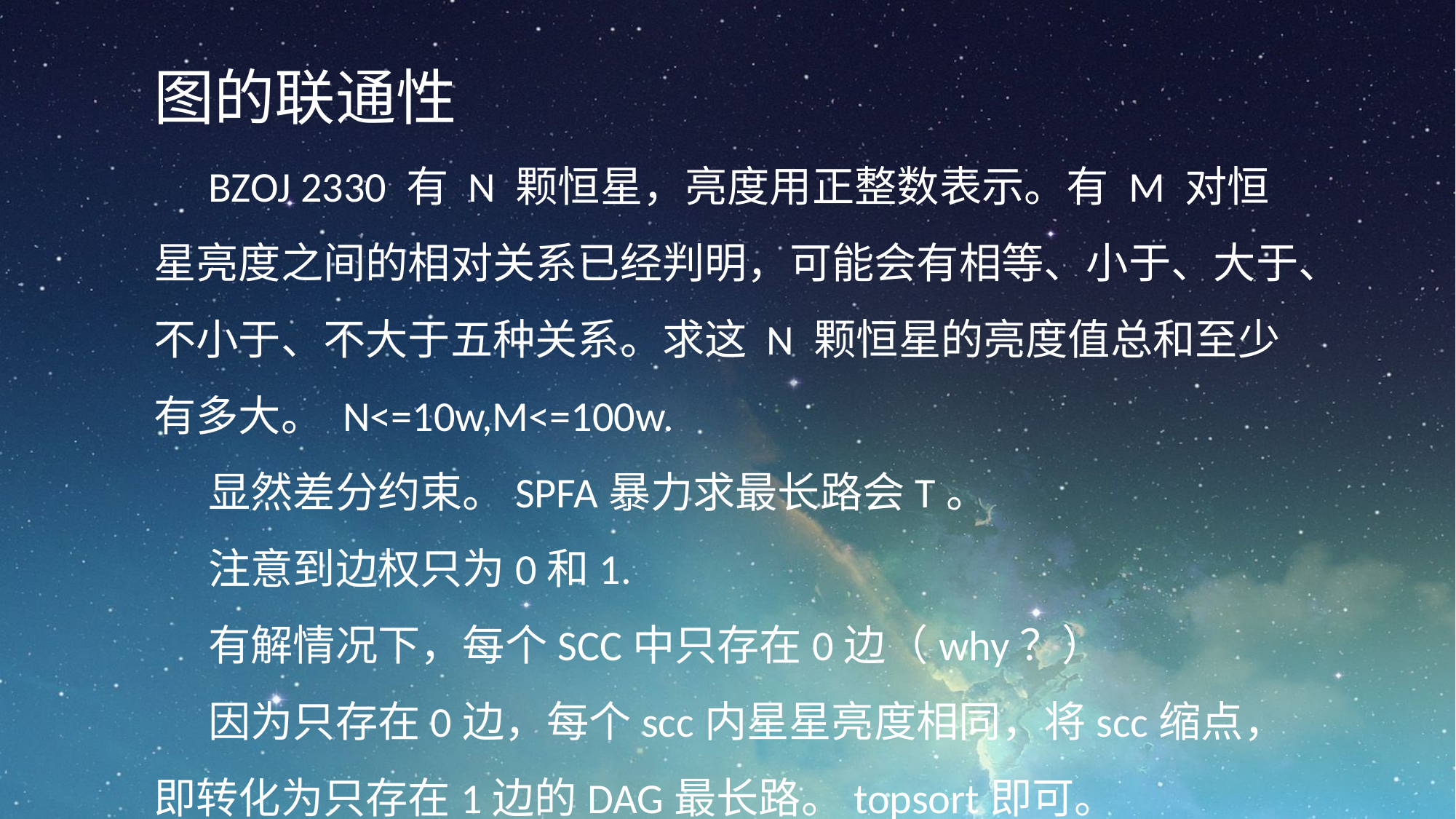

图的联通性
BZOJ 2330 有 N 颗恒星，亮度用正整数表示。有 M 对恒星亮度之间的相对关系已经判明，可能会有相等、小于、大于、不小于、不大于五种关系。求这 N 颗恒星的亮度值总和至少有多大。 N<=10w,M<=100w.
显然差分约束。SPFA暴力求最长路会T。
注意到边权只为0和1.
有解情况下，每个SCC中只存在0边（why？）
因为只存在0边，每个scc内星星亮度相同，将scc缩点，即转化为只存在1边的DAG最长路。topsort即可。